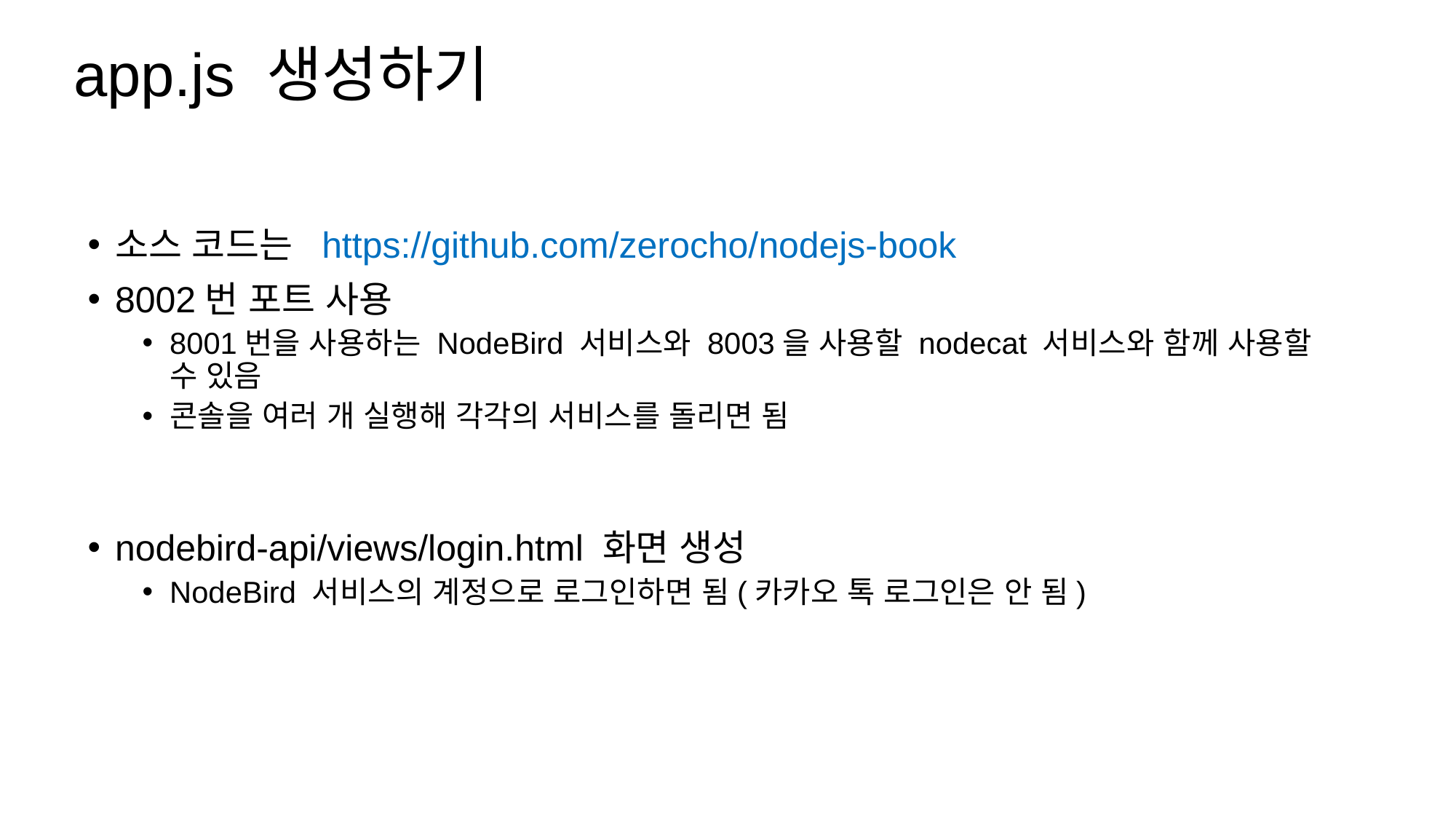

app.js 생성하기
소스 코드는  https://github.com/zerocho/nodejs-book
8002번 포트 사용
8001번을 사용하는 NodeBird 서비스와 8003을 사용할 nodecat 서비스와 함께 사용할 수 있음
콘솔을 여러 개 실행해 각각의 서비스를 돌리면 됨

nodebird-api/views/login.html 화면 생성
NodeBird 서비스의 계정으로 로그인하면 됨(카카오 톡 로그인은 안 됨)